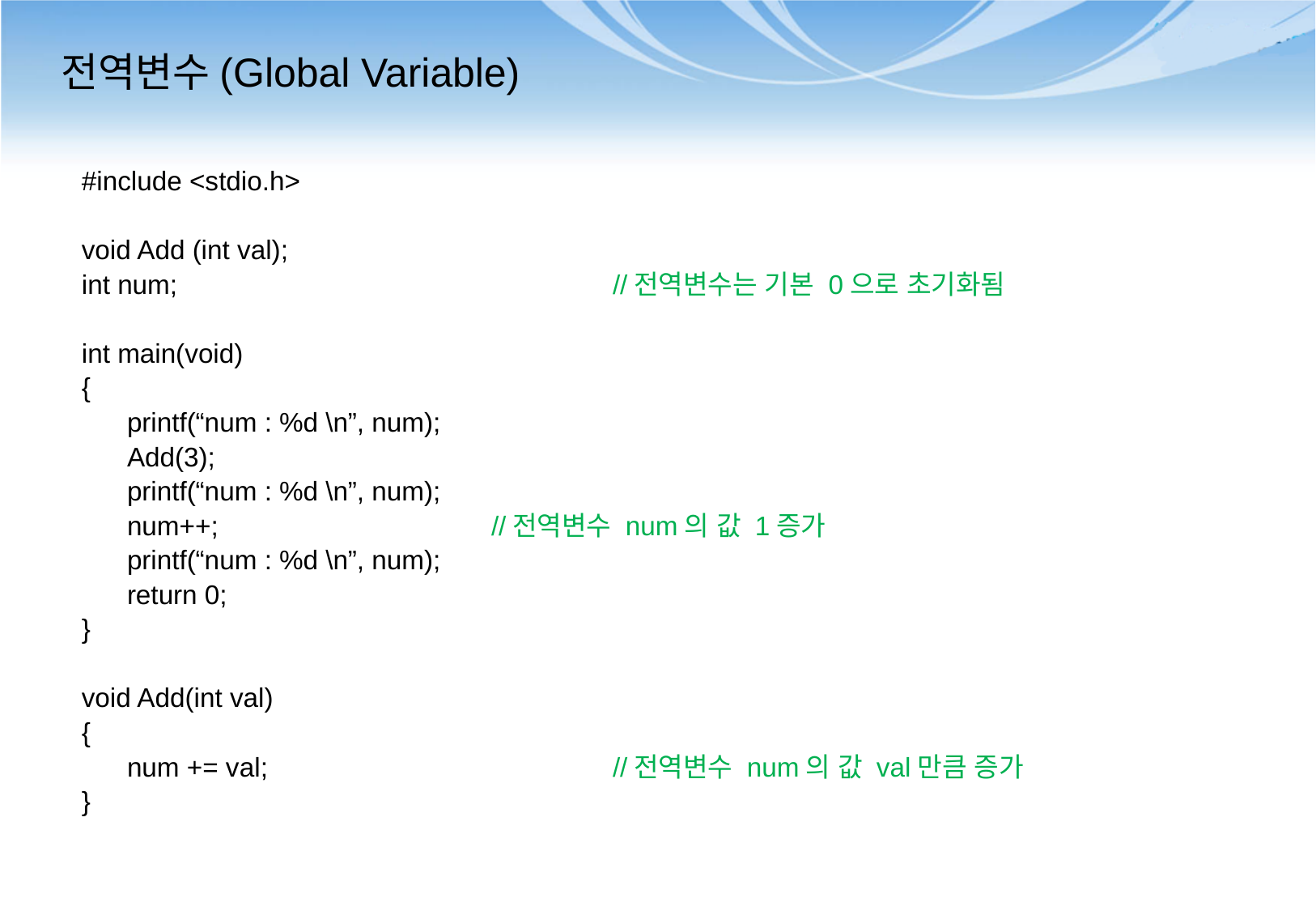

# 전역변수(Global Variable)
#include <stdio.h>

void Add (int val);
int num;				//전역변수는 기본 0으로 초기화됨

int main(void)
{
	printf(“num : %d \n”, num);
	Add(3);
	printf(“num : %d \n”, num);
	num++;			//전역변수 num의 값 1증가
	printf(“num : %d \n”, num);
	return 0;
}

void Add(int val)
{
	num += val;			//전역변수 num의 값 val만큼 증가
}